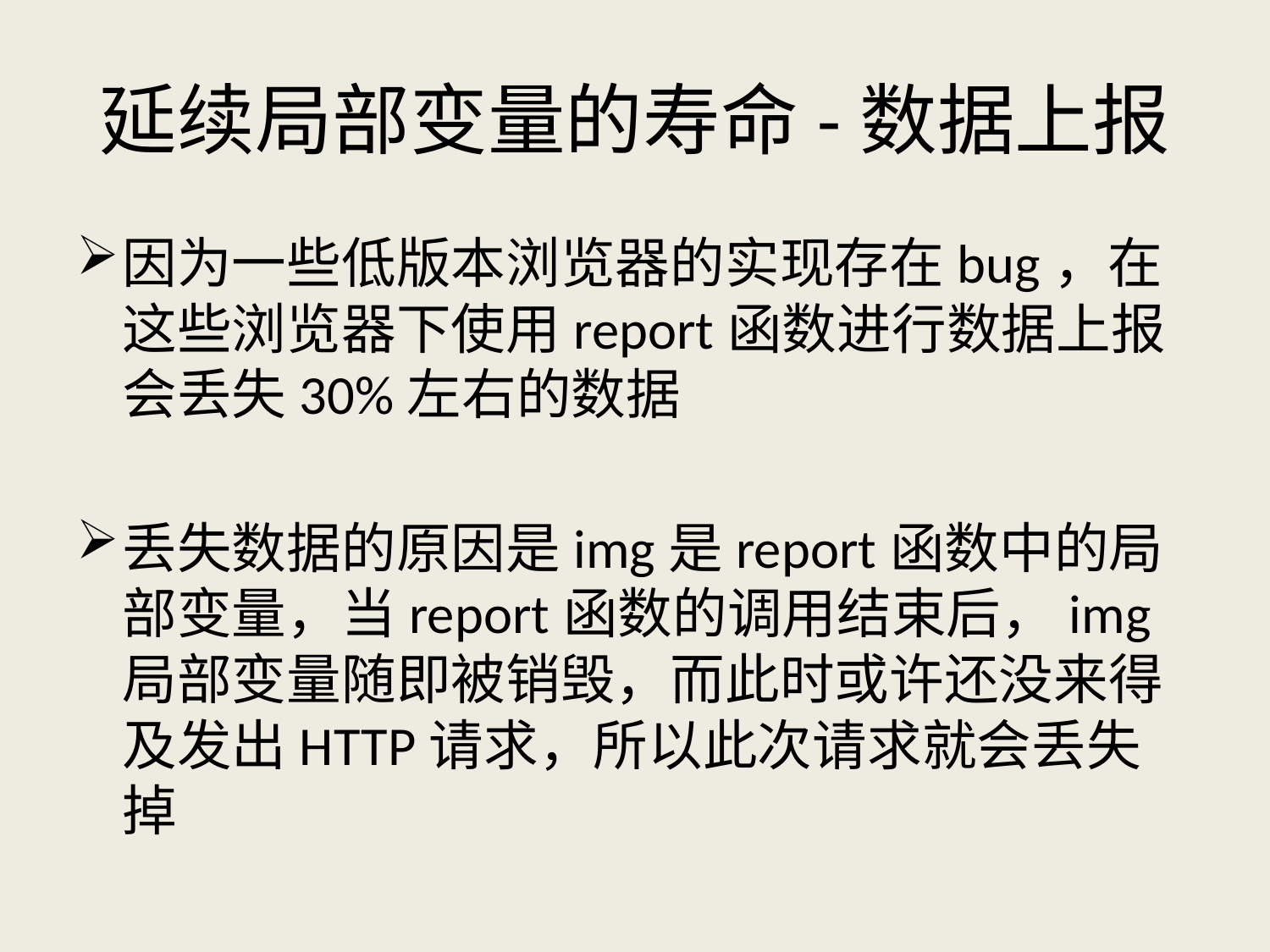

# 延续局部变量的寿命-数据上报
因为一些低版本浏览器的实现存在bug，在这些浏览器下使用report函数进行数据上报会丢失30%左右的数据

丢失数据的原因是img是report函数中的局部变量，当report函数的调用结束后，img局部变量随即被销毁，而此时或许还没来得及发出HTTP请求，所以此次请求就会丢失掉